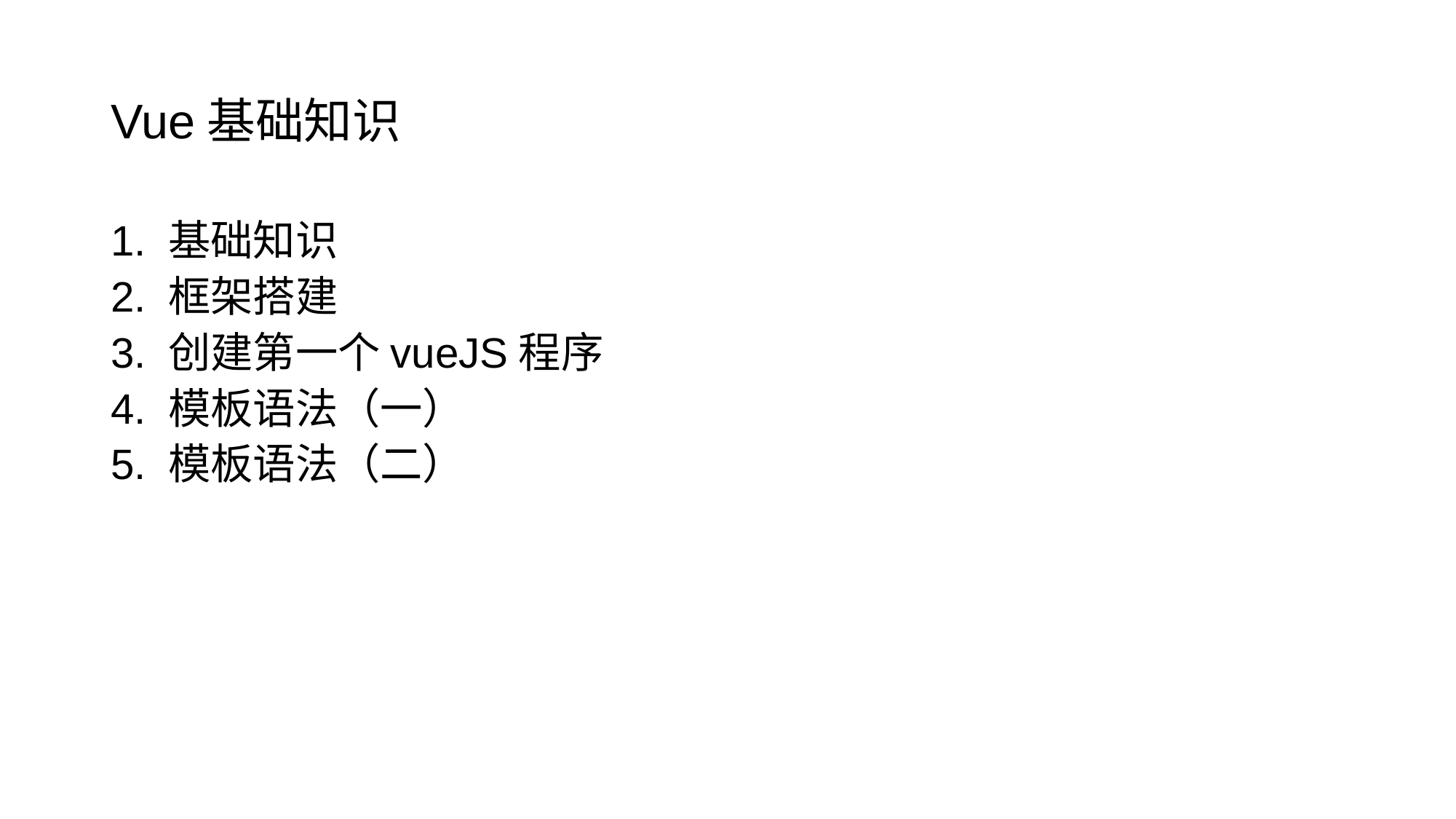

# Vue基础知识
1. 基础知识
2. 框架搭建
3. 创建第一个vueJS程序
4. 模板语法（一）
5. 模板语法（二）